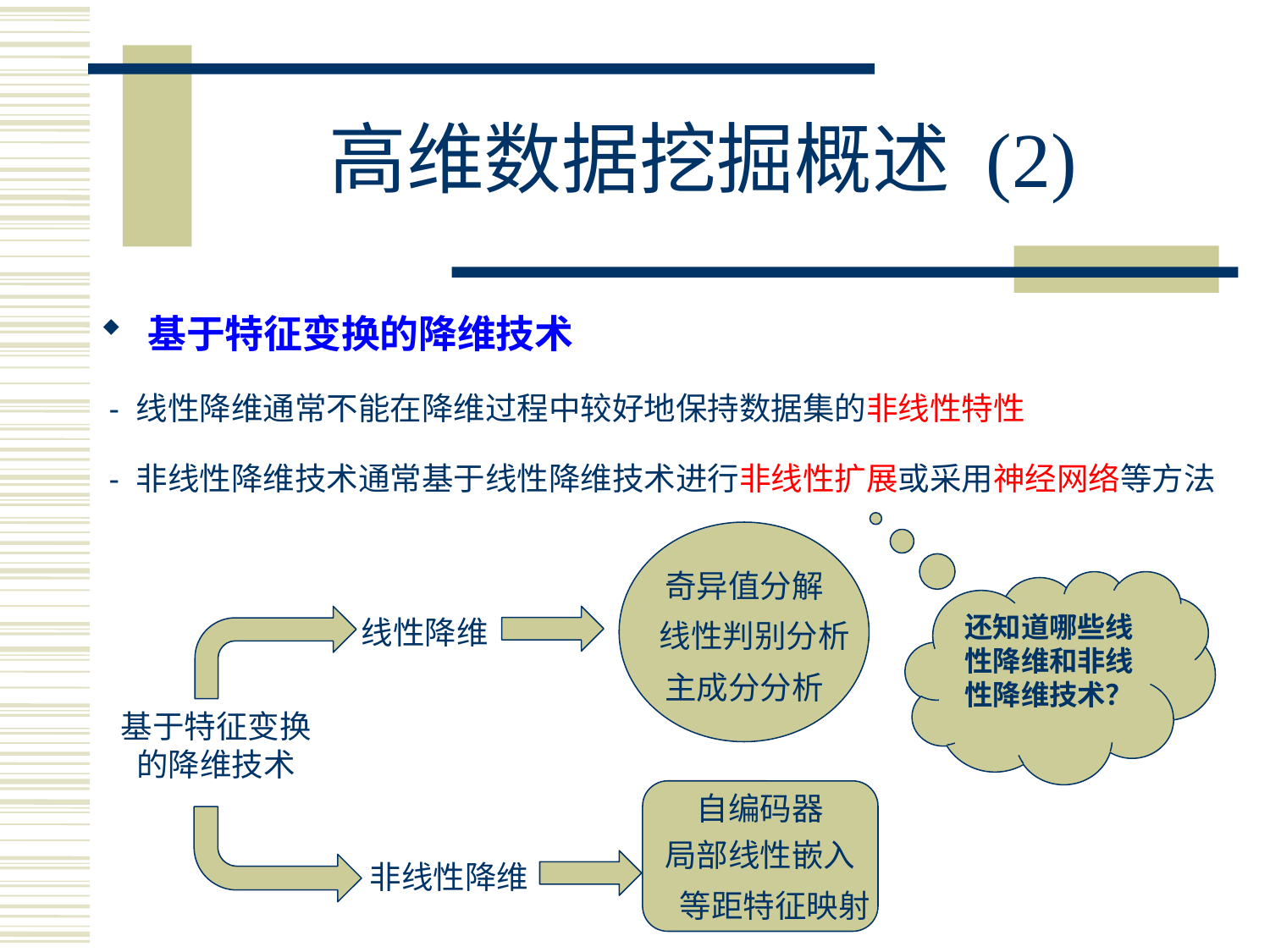

# 高维数据挖掘概述 (2)
基于特征变换的降维技术
 - 线性降维通常不能在降维过程中较好地保持数据集的非线性特性
 - 非线性降维技术通常基于线性降维技术进行非线性扩展或采用神经网络等方法

奇异值分解
还知道哪些线性降维和非线性降维技术？

线性降维
线性判别分析
主成分分析
基于特征变换的降维技术

自编码器

局部线性嵌入

非线性降维
等距特征映射